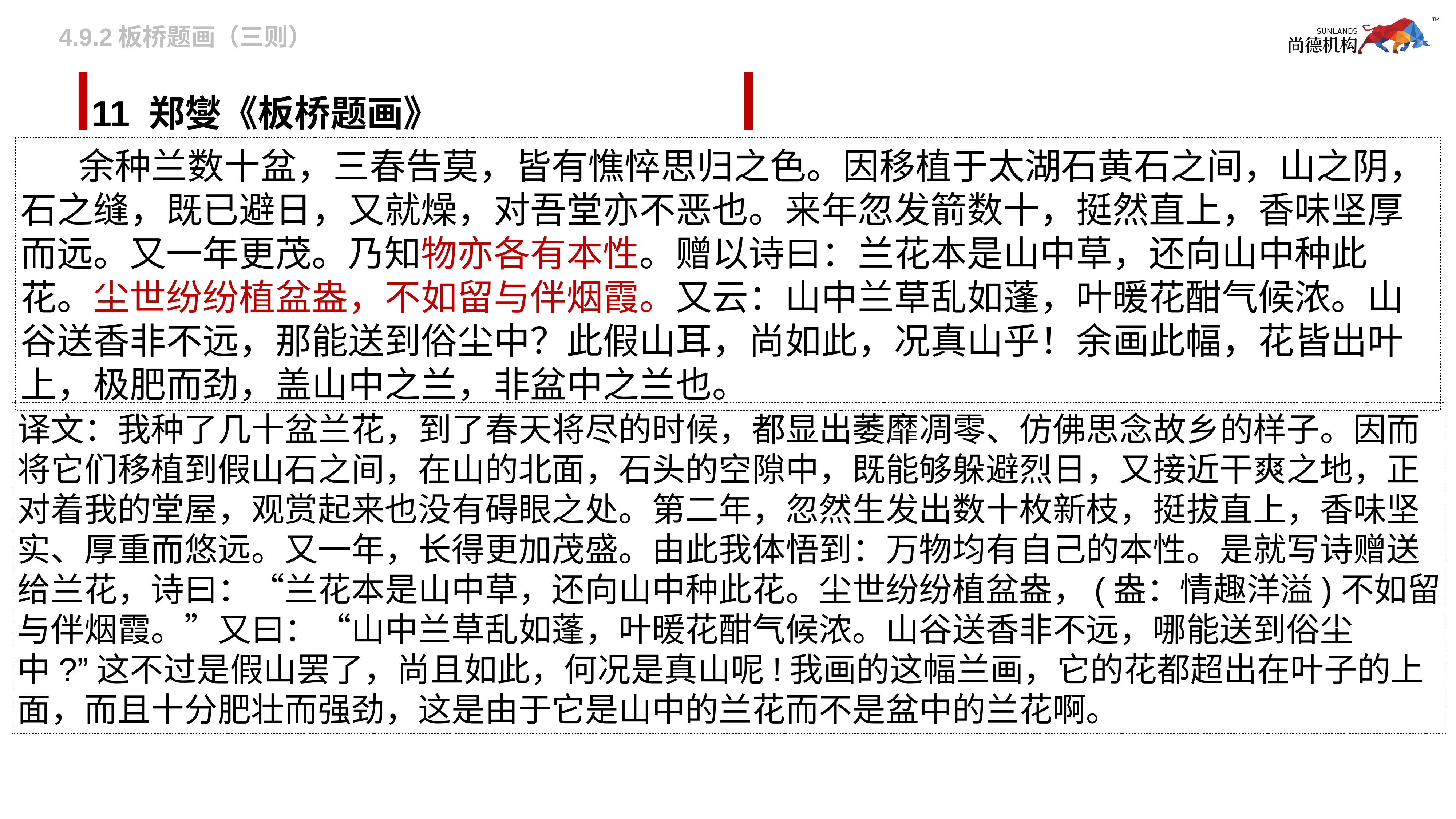

4.9.2板桥题画（三则）
# 11 郑燮《板桥题画》
      余种兰数十盆，三春告莫，皆有憔悴思归之色。因移植于太湖石黄石之间，山之阴，石之缝，既已避日，又就燥，对吾堂亦不恶也。来年忽发箭数十，挺然直上，香味坚厚而远。又一年更茂。乃知物亦各有本性。赠以诗曰：兰花本是山中草，还向山中种此花。尘世纷纷植盆盎，不如留与伴烟霞。又云：山中兰草乱如蓬，叶暖花酣气候浓。山谷送香非不远，那能送到俗尘中？此假山耳，尚如此，况真山乎！余画此幅，花皆出叶上，极肥而劲，盖山中之兰，非盆中之兰也。
译文：我种了几十盆兰花，到了春天将尽的时候，都显出萎靡凋零、仿佛思念故乡的样子。因而将它们移植到假山石之间，在山的北面，石头的空隙中，既能够躲避烈日，又接近干爽之地，正对着我的堂屋，观赏起来也没有碍眼之处。第二年，忽然生发出数十枚新枝，挺拔直上，香味坚实、厚重而悠远。又一年，长得更加茂盛。由此我体悟到：万物均有自己的本性。是就写诗赠送给兰花，诗曰：“兰花本是山中草，还向山中种此花。尘世纷纷植盆盎，(盎：情趣洋溢)不如留与伴烟霞。”又曰：“山中兰草乱如蓬，叶暖花酣气候浓。山谷送香非不远，哪能送到俗尘中?”这不过是假山罢了，尚且如此，何况是真山呢!我画的这幅兰画，它的花都超出在叶子的上面，而且十分肥壮而强劲，这是由于它是山中的兰花而不是盆中的兰花啊。